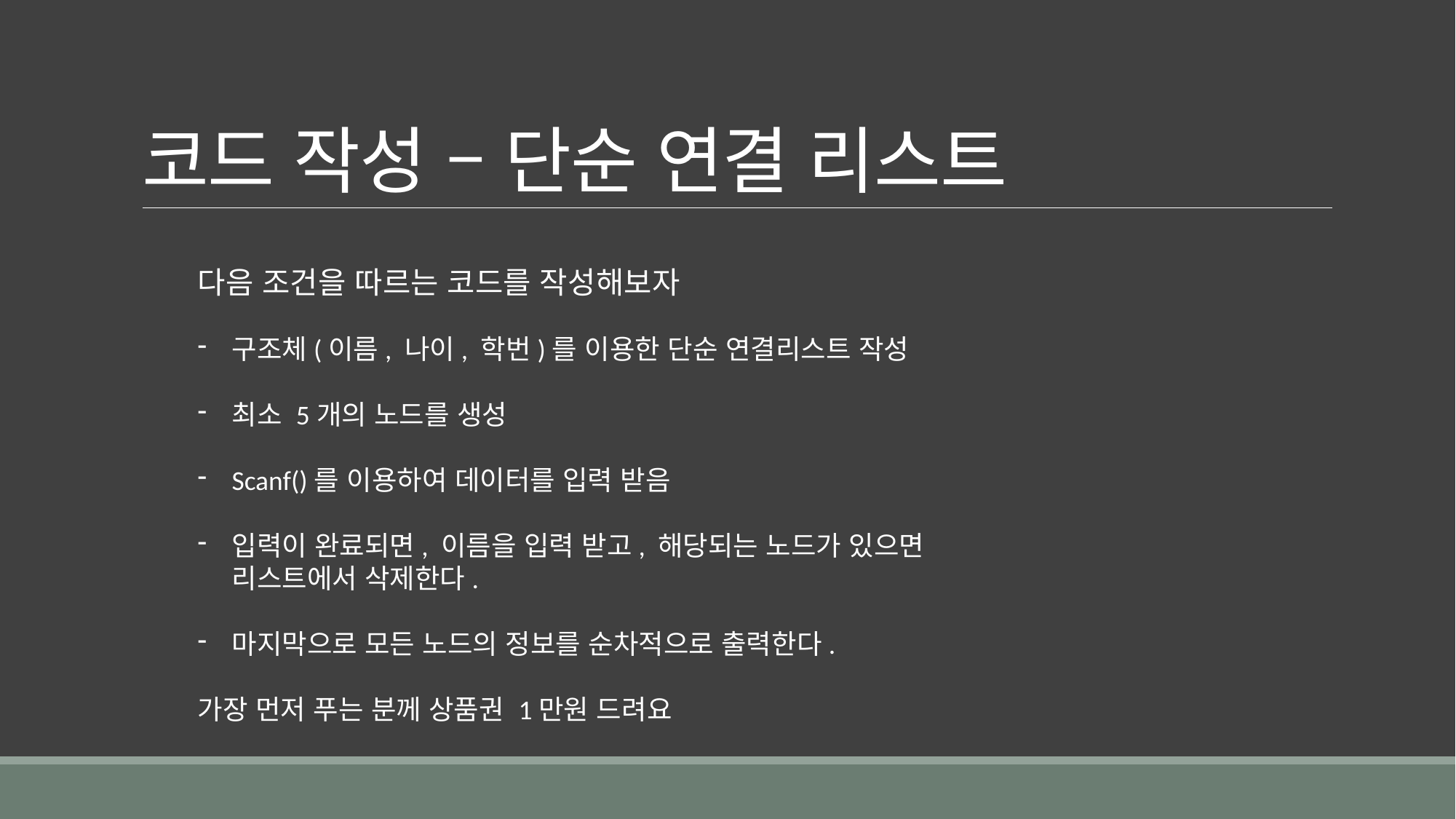

# 코드 작성 – 단순 연결 리스트
다음 조건을 따르는 코드를 작성해보자

구조체(이름, 나이, 학번)를 이용한 단순 연결리스트 작성

최소 5개의 노드를 생성

Scanf()를 이용하여 데이터를 입력 받음

입력이 완료되면, 이름을 입력 받고, 해당되는 노드가 있으면 리스트에서 삭제한다.

마지막으로 모든 노드의 정보를 순차적으로 출력한다.

가장 먼저 푸는 분께 상품권 1만원 드려요